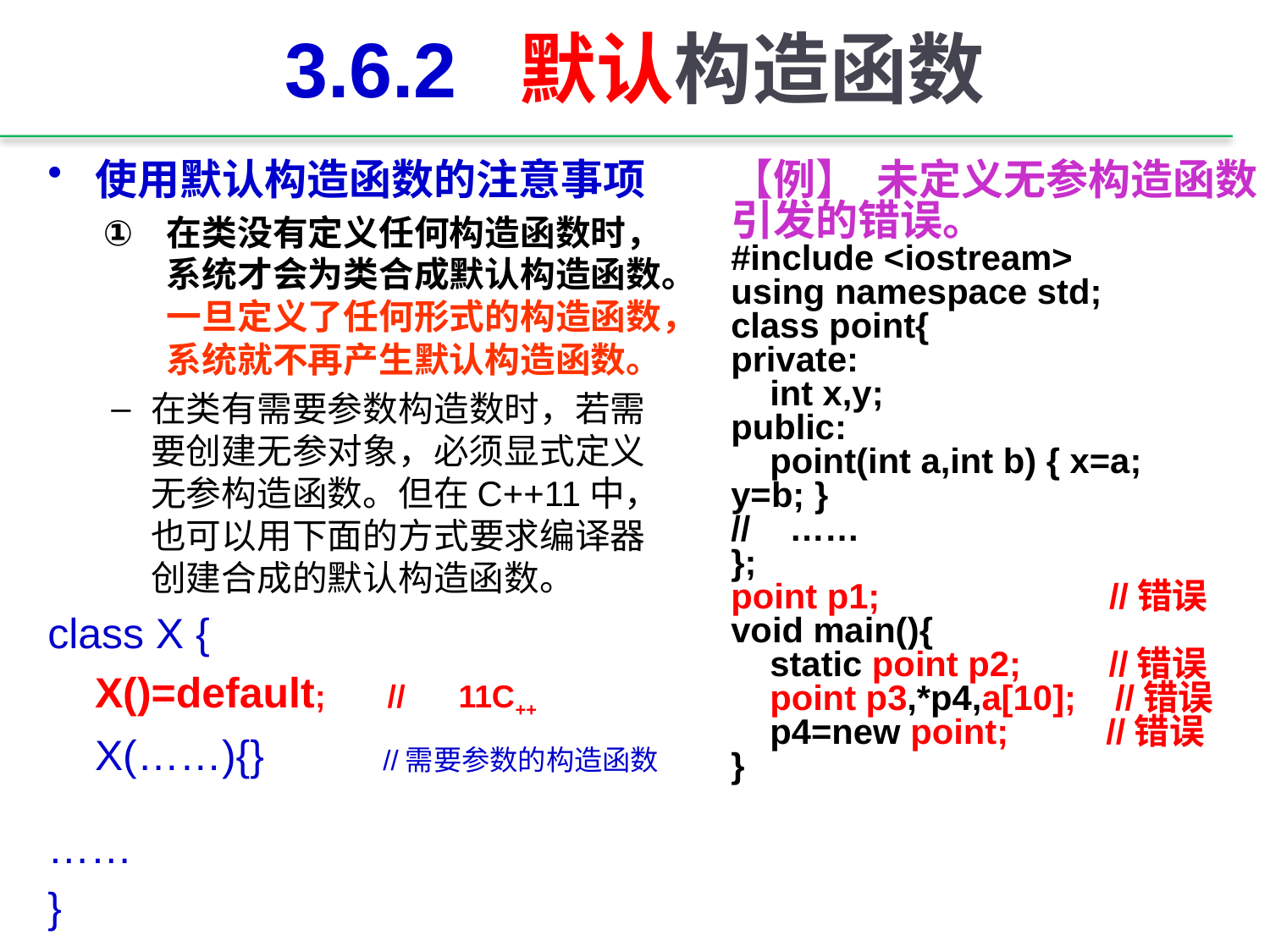

# 3.6.2  默认构造函数
使用默认构造函数的注意事项
在类没有定义任何构造函数时，系统才会为类合成默认构造函数。一旦定义了任何形式的构造函数，系统就不再产生默认构造函数。
在类有需要参数构造数时，若需要创建无参对象，必须显式定义无参构造函数。但在C++11中，也可以用下面的方式要求编译器创建合成的默认构造函数。
class X {
    X()=default;       //      11C++
    X(……){}          //需要参数的构造函数
……
}

【例】  未定义无参构造函数引发的错误。
#include <iostream>
using namespace std;
class point{
private:
    int x,y;
public:
    point(int a,int b) { x=a;    y=b; }
//    ……
};
point p1;　　　　　　//错误
void main(){
    static point p2;         //错误
    point p3,*p4,a[10];    //错误
    p4=new point;          //错误
}